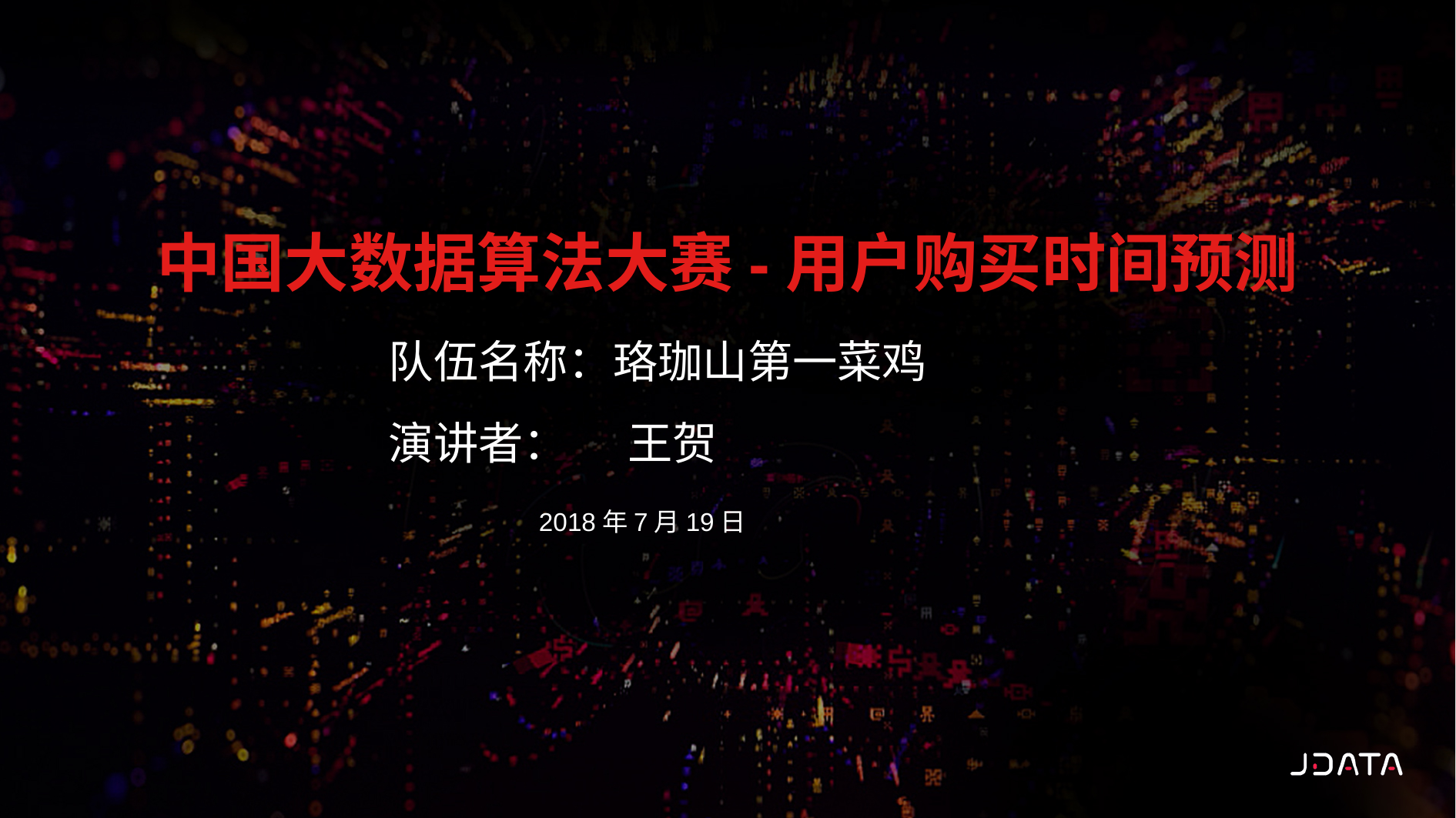

中国大数据算法大赛-用户购买时间预测
队伍名称：珞珈山第一菜鸡
演讲者：      王贺
2018年7月19日